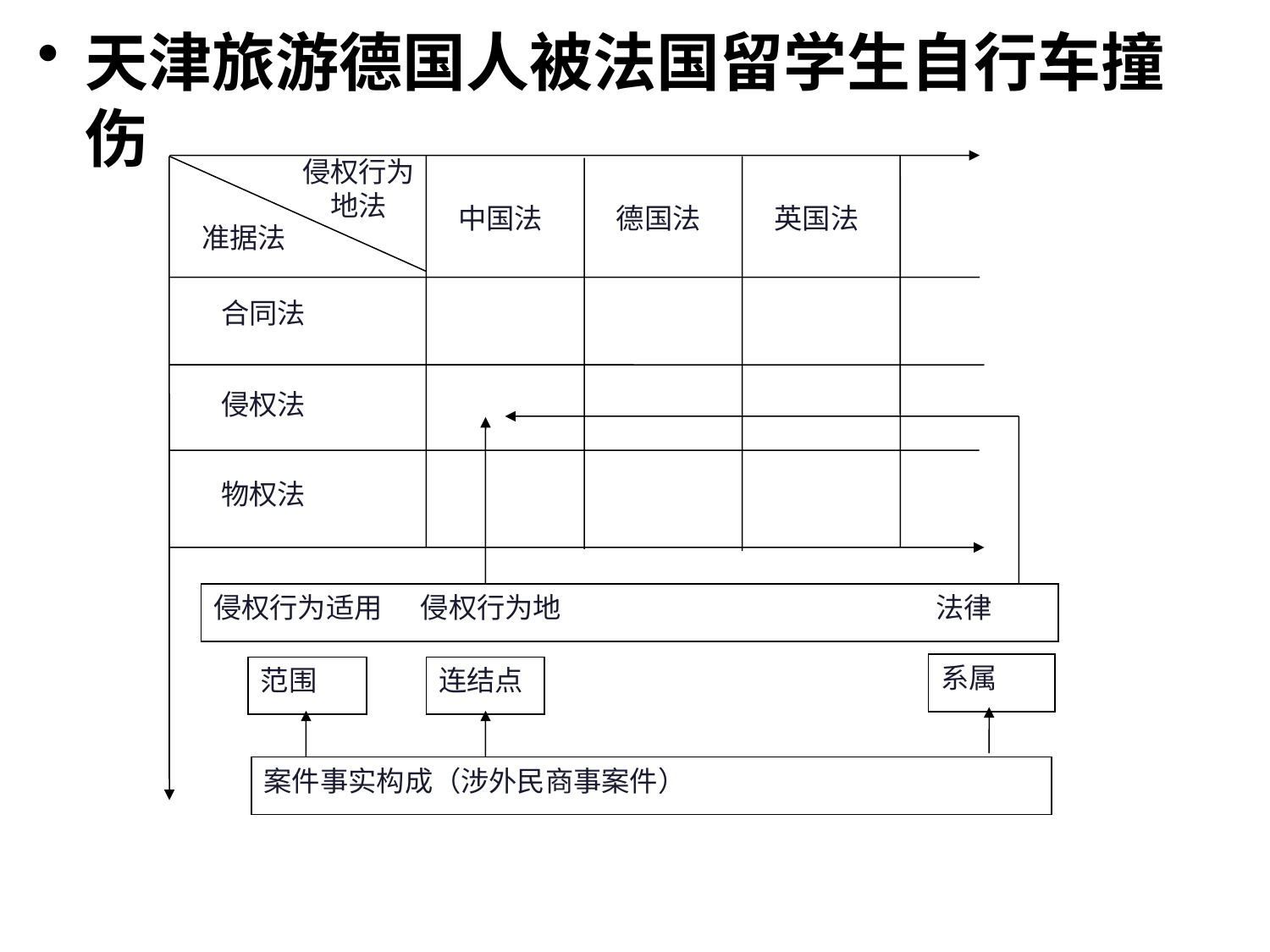

天津旅游德国人被法国留学生自行车撞伤
侵权行为地法

中国法
德国法
英国法
准据法

合同法

侵权法

物权法

侵权行为适用      侵权行为地                                                           法律
系属
范围
连结点

案件事实构成（涉外民商事案件）